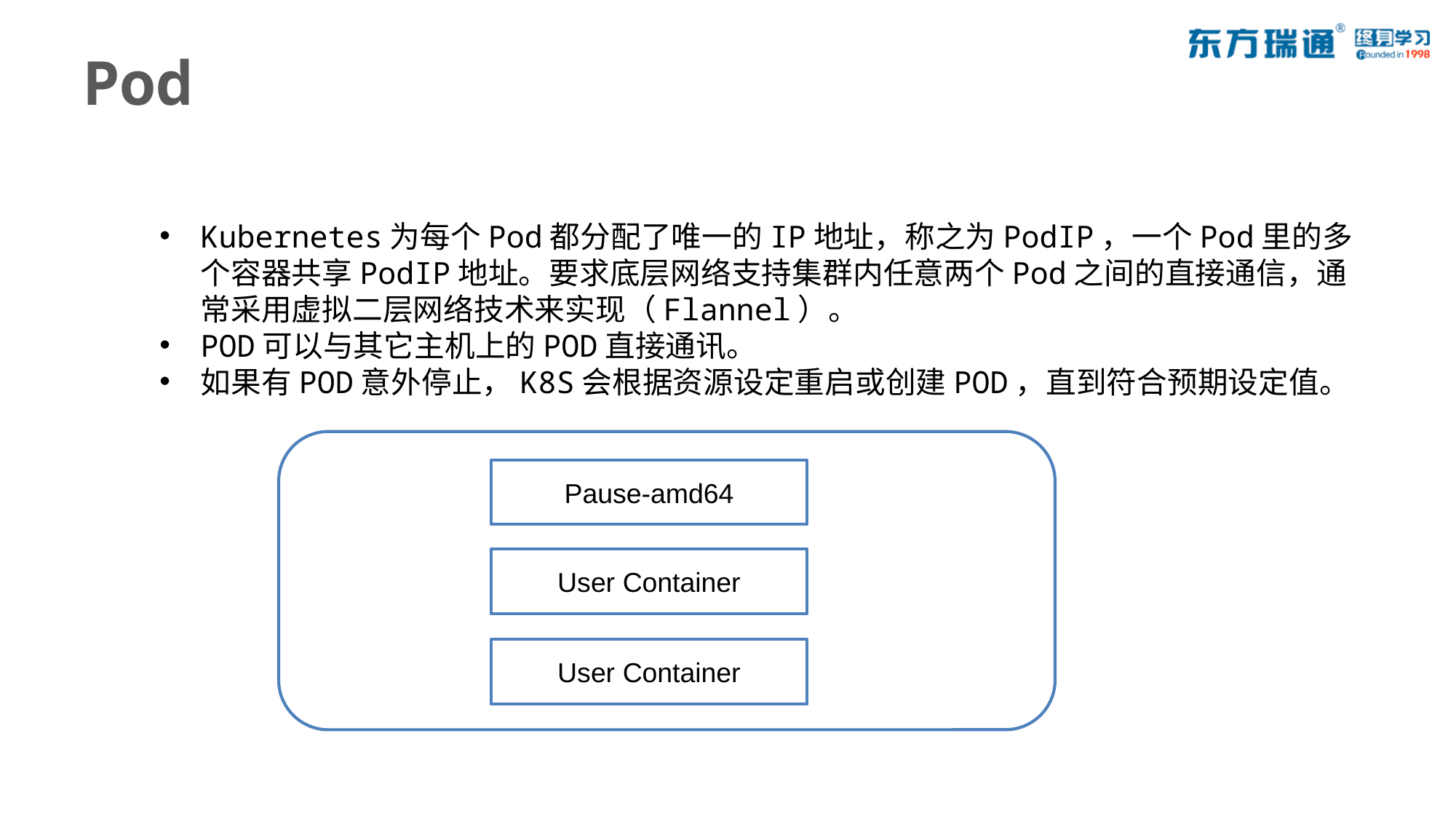

# Pod
Kubernetes为每个Pod都分配了唯一的IP地址，称之为PodIP，一个Pod里的多个容器共享PodIP地址。要求底层网络支持集群内任意两个Pod之间的直接通信，通常采用虚拟二层网络技术来实现（Flannel）。
POD可以与其它主机上的POD直接通讯。
如果有POD意外停止，K8S会根据资源设定重启或创建POD，直到符合预期设定值。

Pause-amd64
User Container
User Container